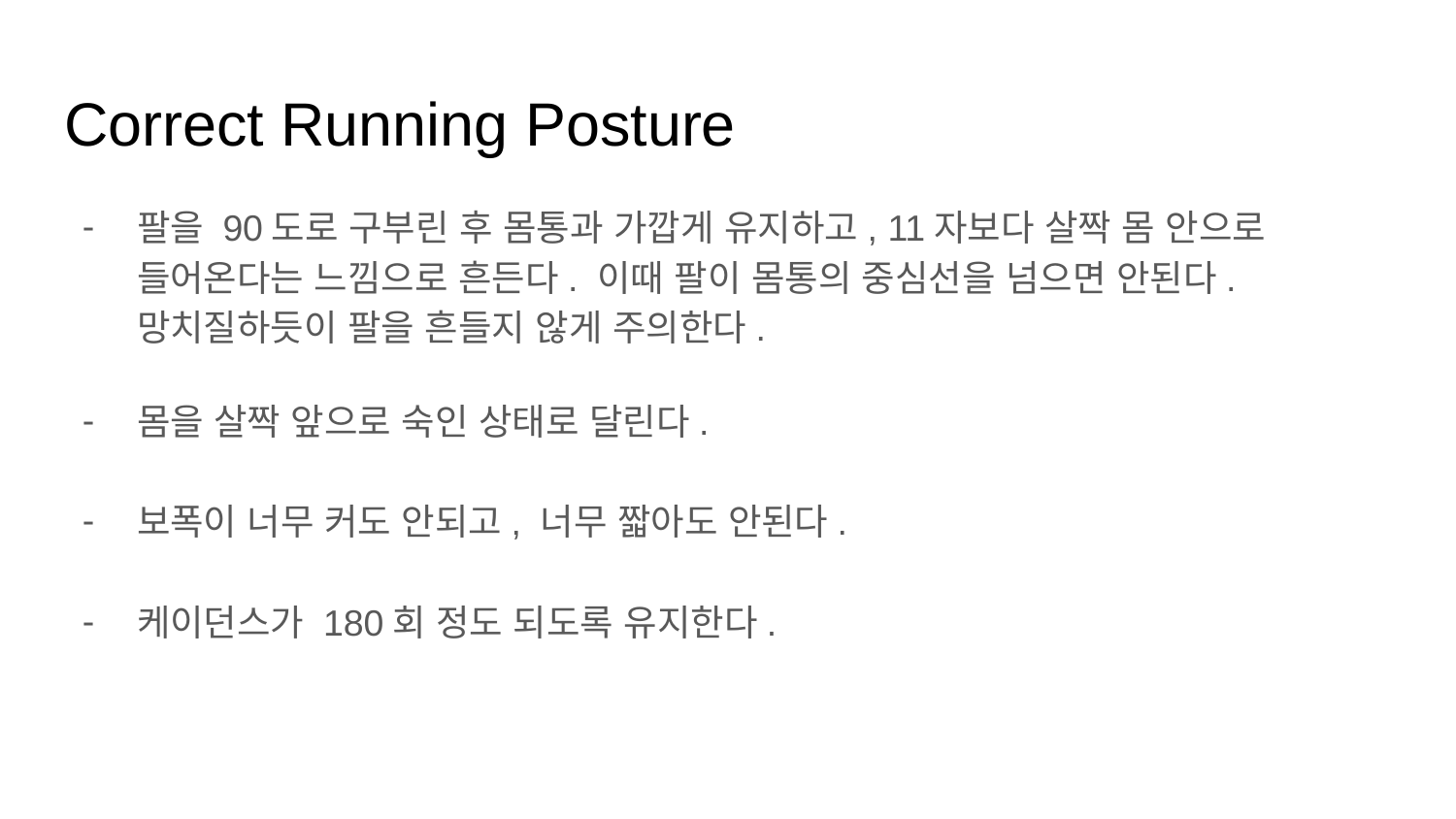

# Correct Running Posture
팔을 90도로 구부린 후 몸통과 가깝게 유지하고, 11자보다 살짝 몸 안으로 들어온다는 느낌으로 흔든다. 이때 팔이 몸통의 중심선을 넘으면 안된다. 망치질하듯이 팔을 흔들지 않게 주의한다.
몸을 살짝 앞으로 숙인 상태로 달린다.
보폭이 너무 커도 안되고, 너무 짧아도 안된다.
케이던스가 180회 정도 되도록 유지한다.